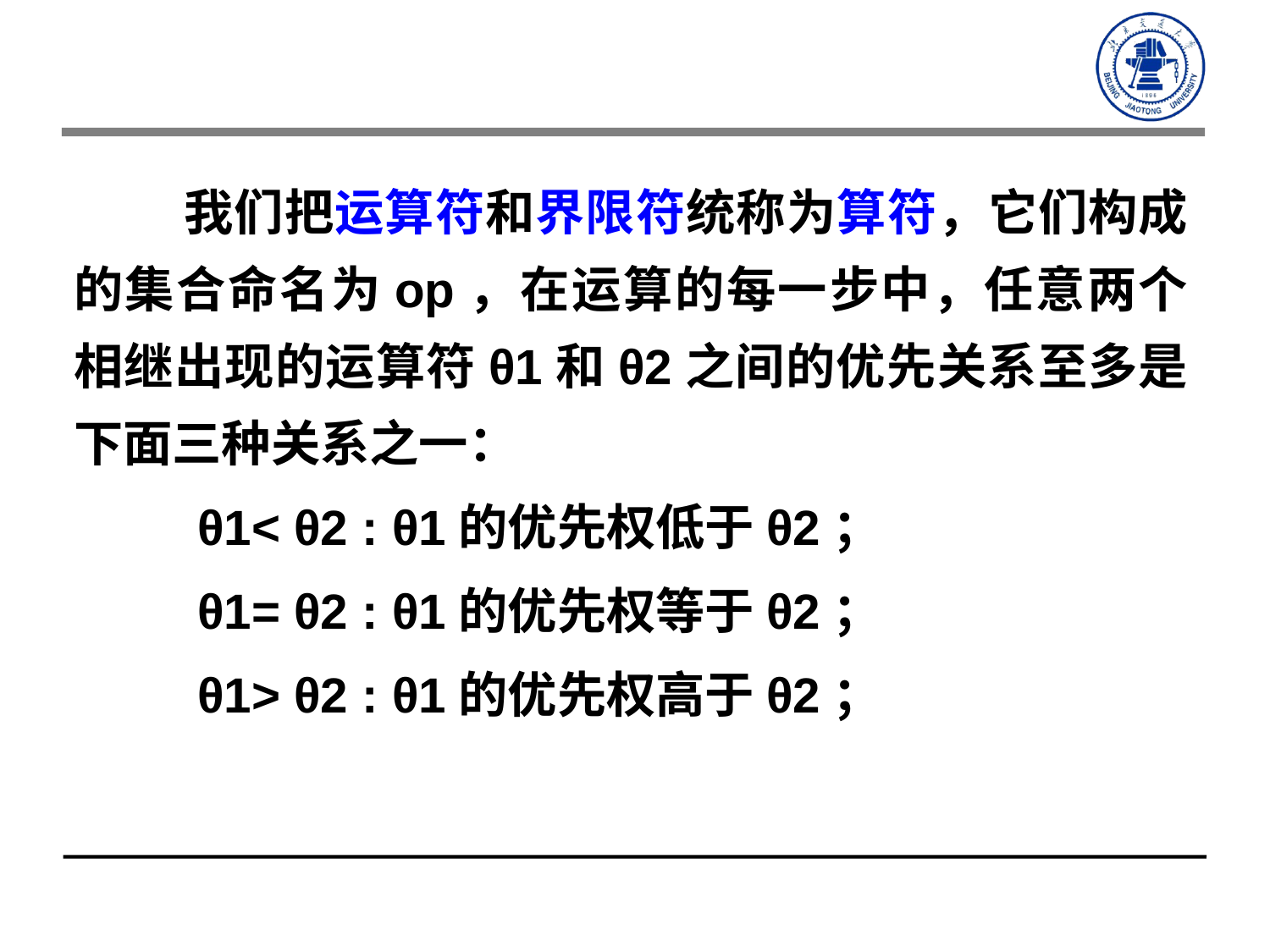

我们把运算符和界限符统称为算符，它们构成的集合命名为op，在运算的每一步中，任意两个相继出现的运算符θ1和θ2之间的优先关系至多是下面三种关系之一：
         θ1< θ2 : θ1的优先权低于θ2；
         θ1= θ2 : θ1的优先权等于θ2；
         θ1> θ2 : θ1的优先权高于θ2；